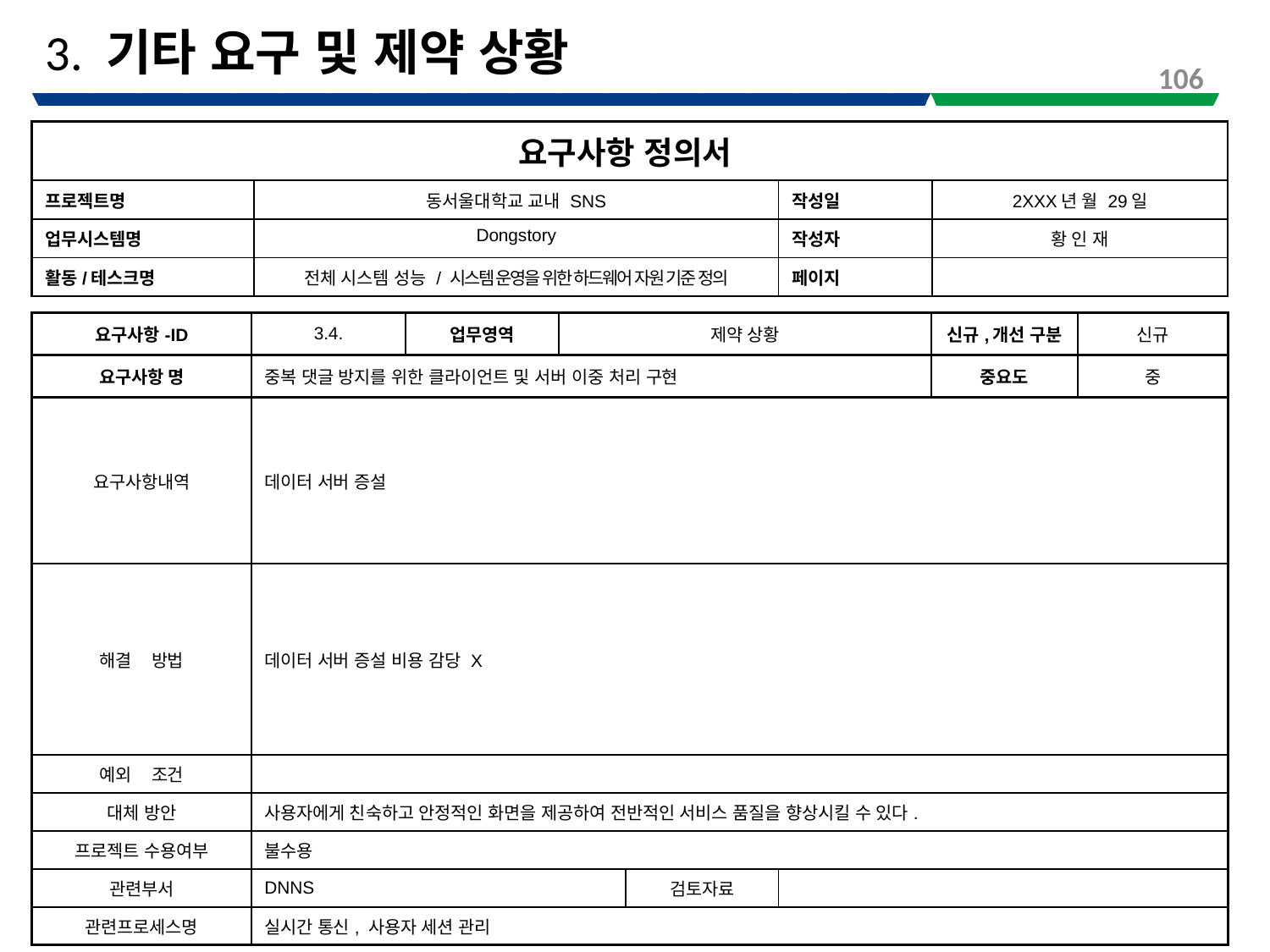

# 3. 기타 요구 및 제약 상황
106
| 요구사항 정의서 |  |  |  |
| --- | --- | --- | --- |
| 프로젝트명 | 동서울대학교 교내 SNS | 작성일 | 2XXX년 월 29일 |
| 업무시스템명 | Dongstory | 작성자 | 황 인 재 |
| 활동/테스크명 | 전체 시스템 성능 / 시스템 운영을 위한 하드웨어 자원 기준 정의 | 페이지 |  |
| 요구사항-ID | 3.4. | 업무영역 | 제약 상황 |  |  | 신규,개선 구분 | 신규 |
| --- | --- | --- | --- | --- | --- | --- | --- |
| 요구사항 명 | 중복 댓글 방지를 위한 클라이언트 및 서버 이중 처리 구현 |  |  |  |  | 중요도 | 중 |
| 요구사항내역 | 데이터 서버 증설 |  |  |  |  |  |  |
| 해결 방법 | 데이터 서버 증설 비용 감당 X |  |  |  |  |  |  |
| 예외 조건 |  |  |  |  |  |  |  |
| 대체 방안 | 사용자에게 친숙하고 안정적인 화면을 제공하여 전반적인 서비스 품질을 향상시킬 수 있다. |  |  |  |  |  |  |
| 프로젝트 수용여부 | 불수용 |  |  |  |  |  |  |
| 관련부서 | DNNS |  |  | 검토자료 |  |  |  |
| 관련프로세스명 | 실시간 통신, 사용자 세션 관리 |  |  |  |  |  |  |